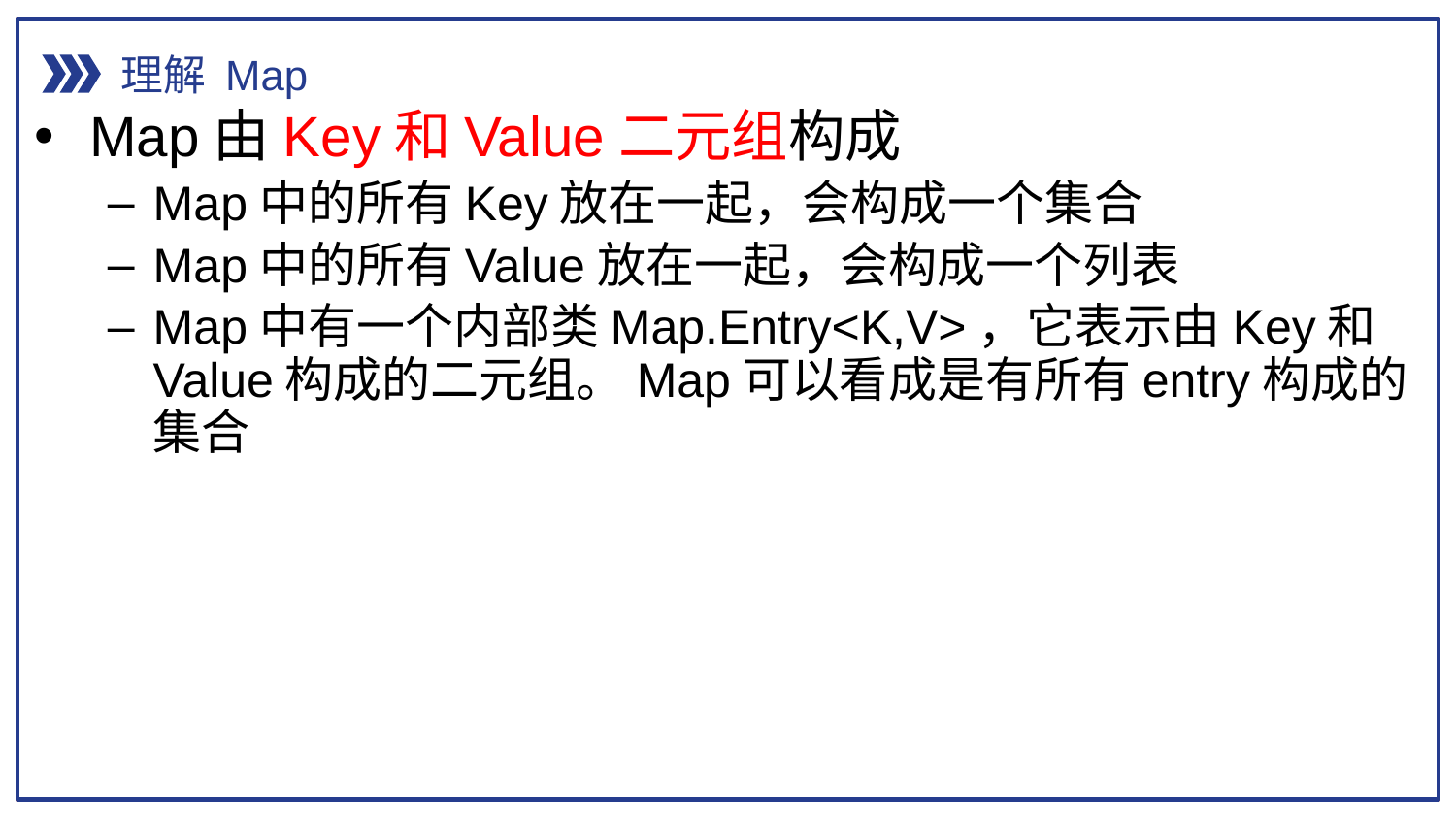

理解 Map

Map由Key和Value二元组构成
Map中的所有Key放在一起，会构成一个集合
Map中的所有Value放在一起，会构成一个列表
Map中有一个内部类Map.Entry<K,V>，它表示由Key和Value构成的二元组。Map可以看成是有所有entry构成的集合